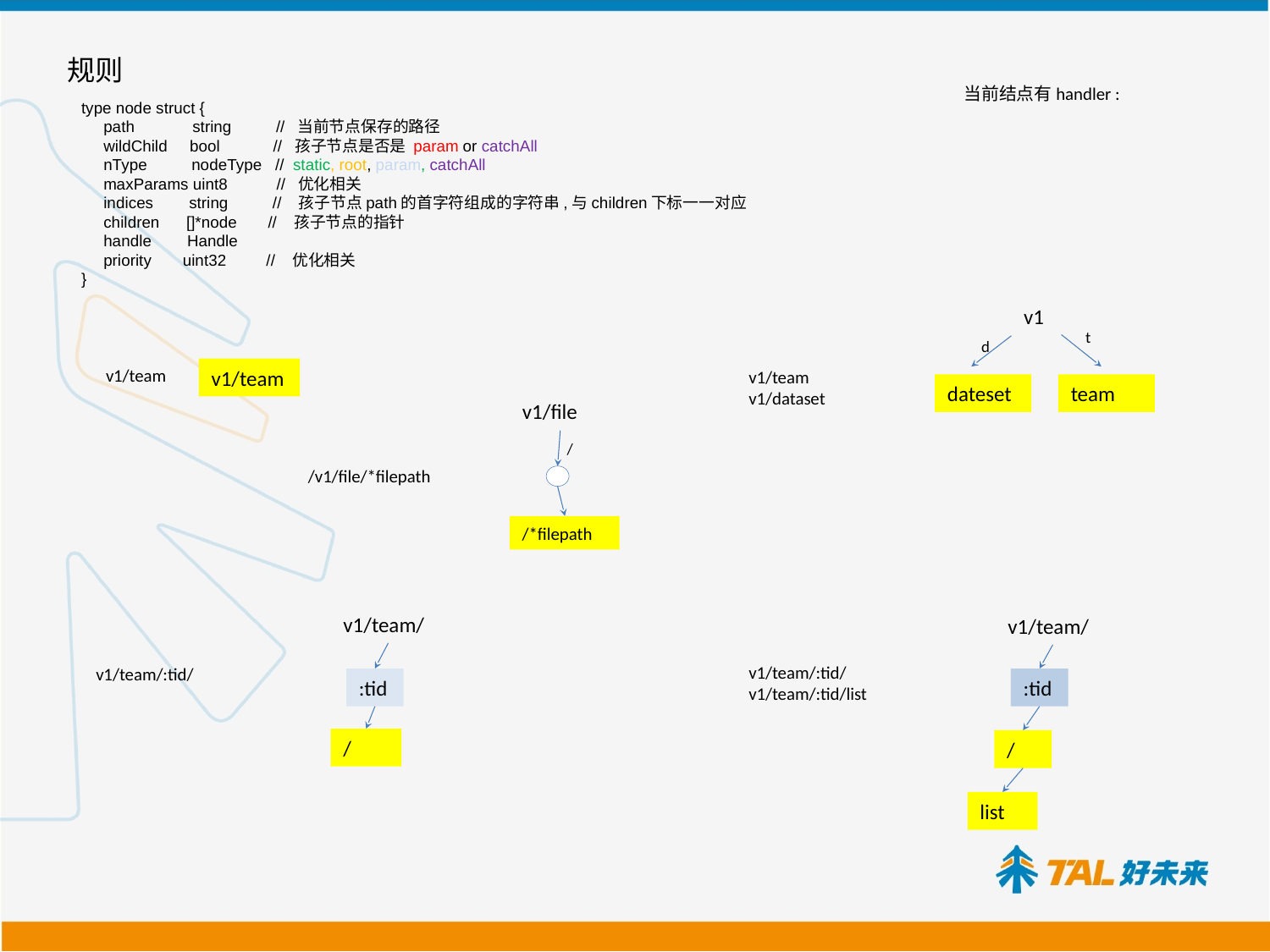

规则
当前结点有handler :
type node struct {
     path             string          //  当前节点保存的路径
     wildChild     bool            //  孩子节点是否是 param or catchAll
     nType          nodeType   //  static, root, param, catchAll
     maxParams uint8           //  优化相关
     indices        string          //   孩子节点path的首字符组成的字符串,与children下标一一对应
     children      []*node       //   孩子节点的指针
     handle        Handle
     priority       uint32         //   优化相关
}
v1
t
d
v1/team
v1/team
v1/team
v1/dataset
dateset
team
v1/file
/
/v1/file/*filepath

/*filepath
v1/team/
v1/team/
v1/team/:tid/
v1/team/:tid/list
v1/team/:tid/
:tid
:tid
/
/
list